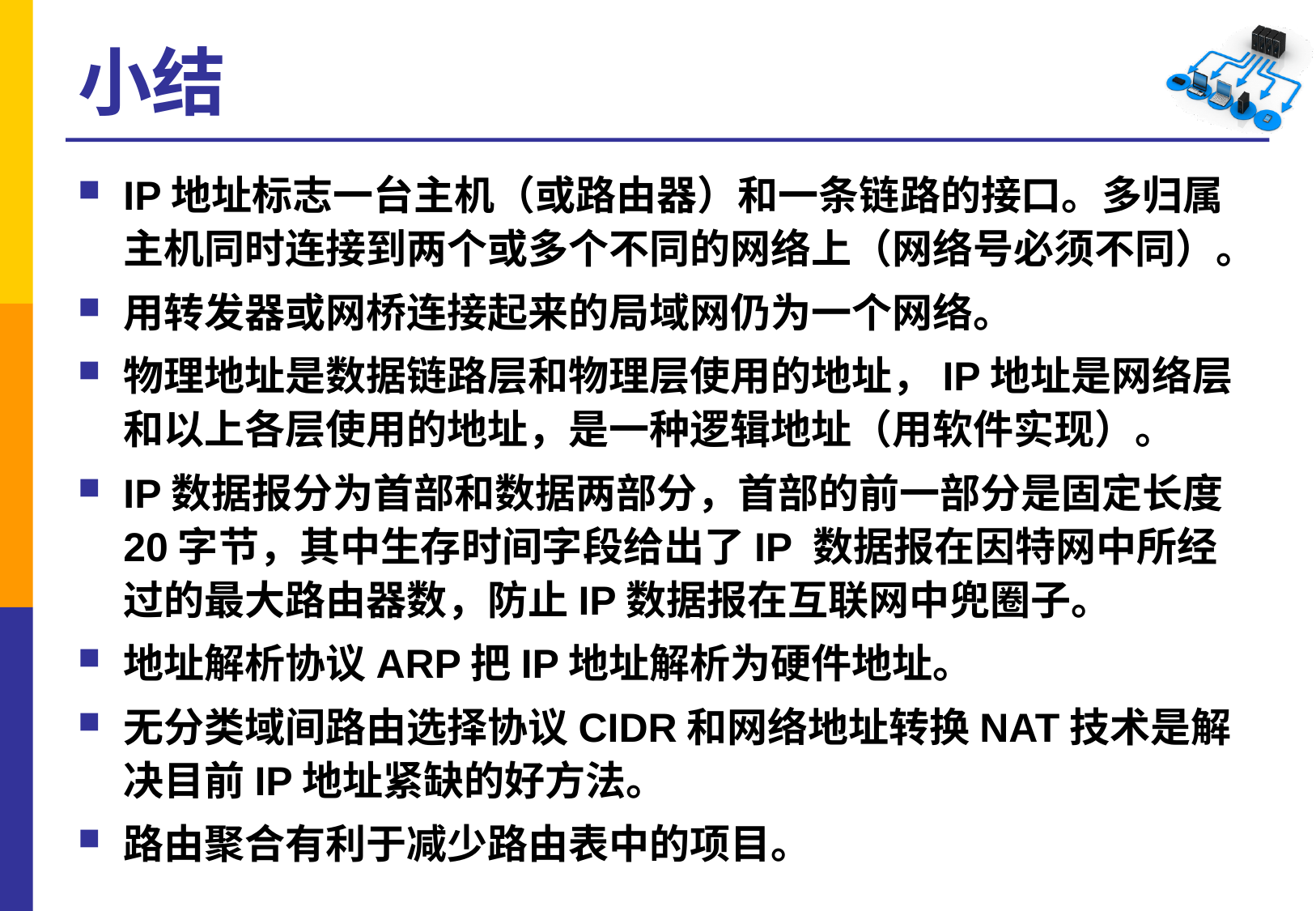

# 小结
IP地址标志一台主机（或路由器）和一条链路的接口。多归属主机同时连接到两个或多个不同的网络上（网络号必须不同）。
用转发器或网桥连接起来的局域网仍为一个网络。
物理地址是数据链路层和物理层使用的地址，IP地址是网络层和以上各层使用的地址，是一种逻辑地址（用软件实现）。
IP数据报分为首部和数据两部分，首部的前一部分是固定长度20字节，其中生存时间字段给出了IP 数据报在因特网中所经过的最大路由器数，防止IP数据报在互联网中兜圈子。
地址解析协议ARP把IP地址解析为硬件地址。
无分类域间路由选择协议CIDR和网络地址转换NAT技术是解决目前IP地址紧缺的好方法。
路由聚合有利于减少路由表中的项目。